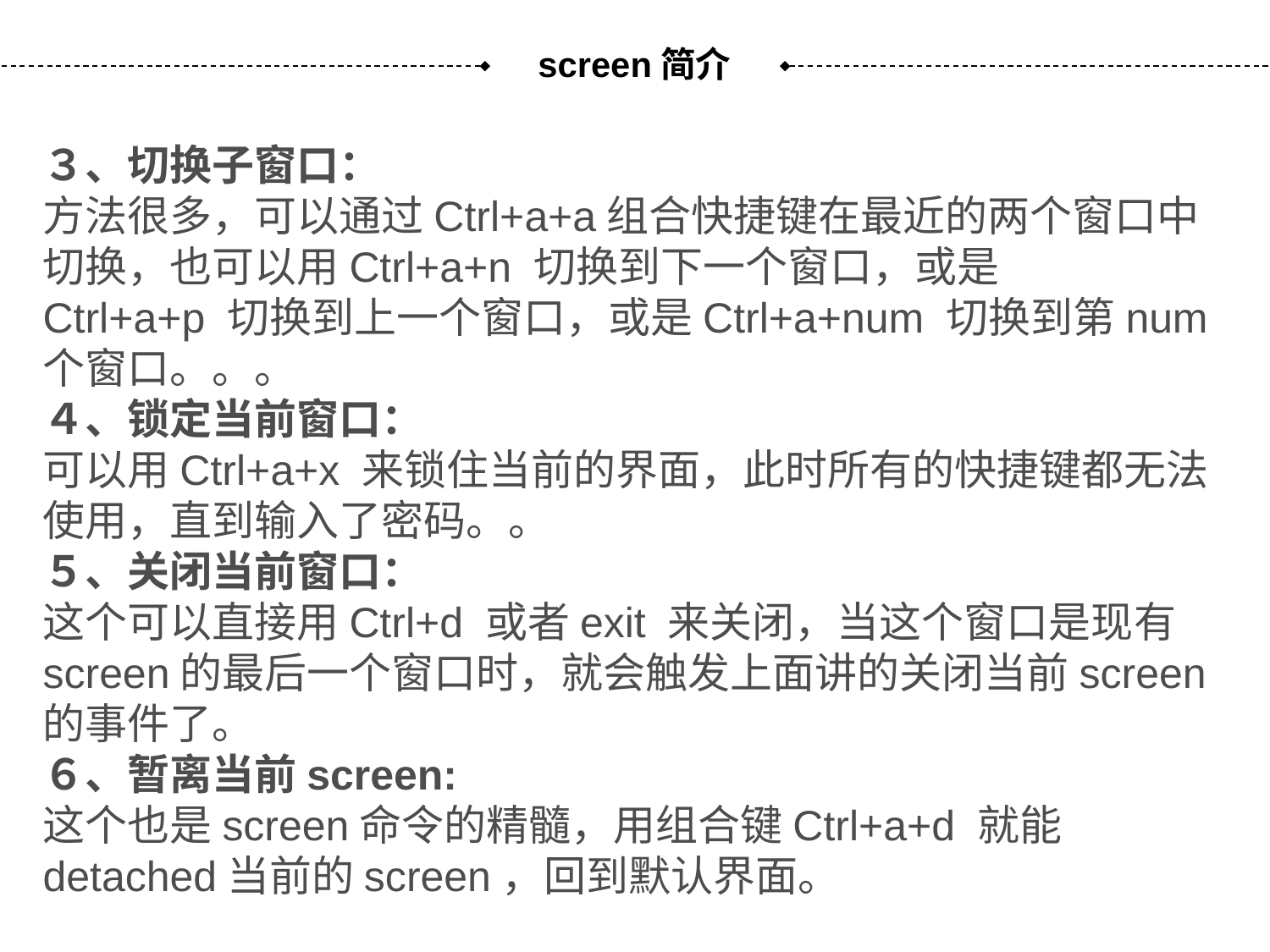

screen简介
３、切换子窗口：
方法很多，可以通过Ctrl+a+a组合快捷键在最近的两个窗口中切换，也可以用Ctrl+a+n 切换到下一个窗口，或是Ctrl+a+p 切换到上一个窗口，或是Ctrl+a+num 切换到第num个窗口。。。
４、锁定当前窗口：
可以用Ctrl+a+x 来锁住当前的界面，此时所有的快捷键都无法使用，直到输入了密码。。
５、关闭当前窗口：
这个可以直接用Ctrl+d 或者exit 来关闭，当这个窗口是现有screen的最后一个窗口时，就会触发上面讲的关闭当前screen的事件了。
６、暂离当前screen:
这个也是screen命令的精髓，用组合键Ctrl+a+d 就能detached当前的screen，回到默认界面。